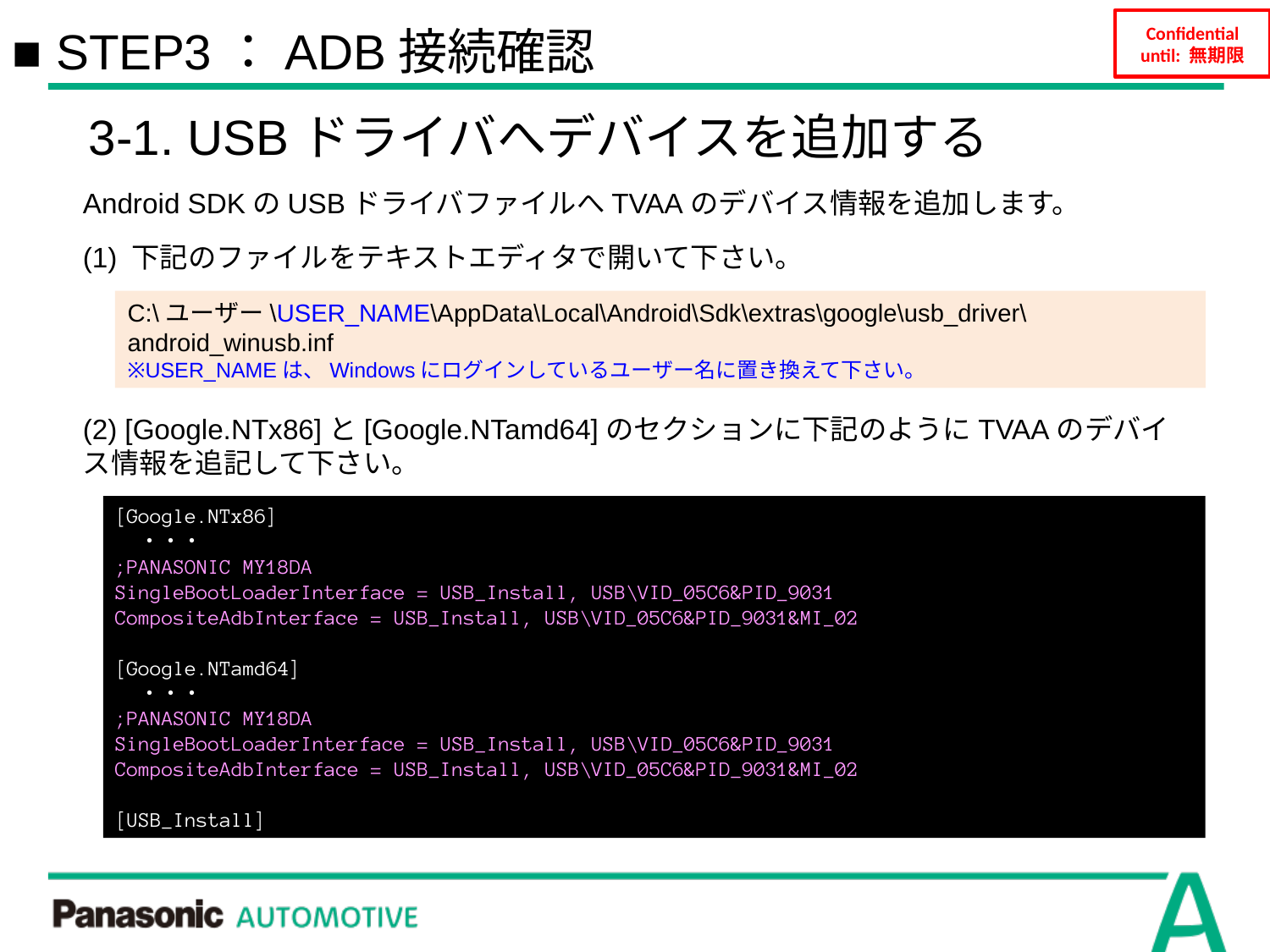

■ STEP3：ADB接続確認
3-1. USBドライバへデバイスを追加する
Android SDKのUSBドライバファイルへTVAAのデバイス情報を追加します。
(1) 下記のファイルをテキストエディタで開いて下さい。
C:\ユーザー\USER_NAME\AppData\Local\Android\Sdk\extras\google\usb_driver\
android_winusb.inf
※USER_NAMEは、Windowsにログインしているユーザー名に置き換えて下さい。
(2) [Google.NTx86]と[Google.NTamd64]のセクションに下記のようにTVAAのデバイス情報を追記して下さい。
[Google.NTx86]
    ・・・
;PANASONIC MY18DA
SingleBootLoaderInterface = USB_Install, USB\VID_05C6&PID_9031
CompositeAdbInterface = USB_Install, USB\VID_05C6&PID_9031&MI_02

[Google.NTamd64]
    ・・・
;PANASONIC MY18DA
SingleBootLoaderInterface = USB_Install, USB\VID_05C6&PID_9031
CompositeAdbInterface = USB_Install, USB\VID_05C6&PID_9031&MI_02

[USB_Install]